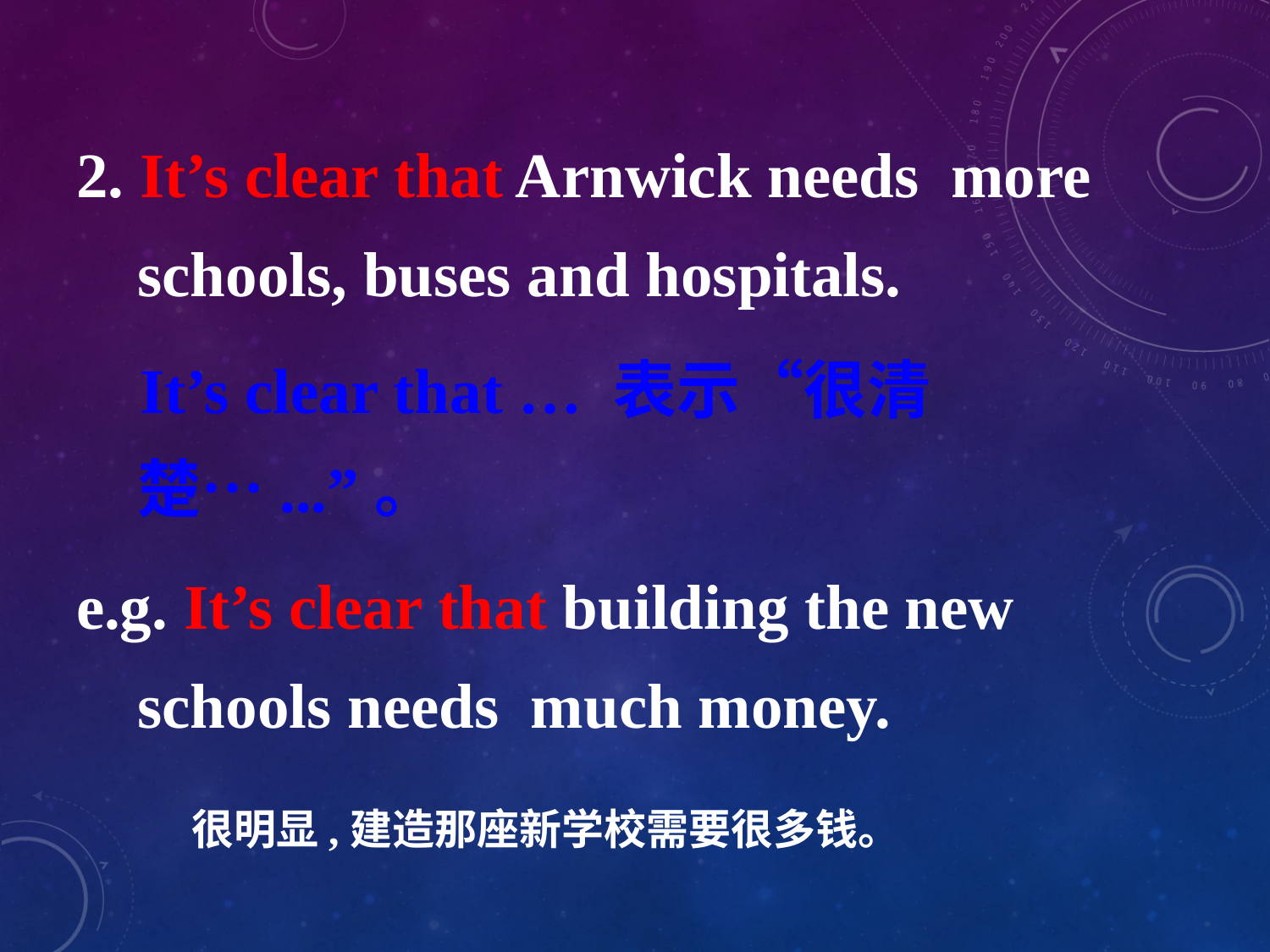

2. It’s clear that Arnwick needs  more schools, buses and hospitals.
    It’s clear that … 表示“很清楚…...”。
e.g. It’s clear that building the new schools needs  much money.
       很明显,建造那座新学校需要很多钱。